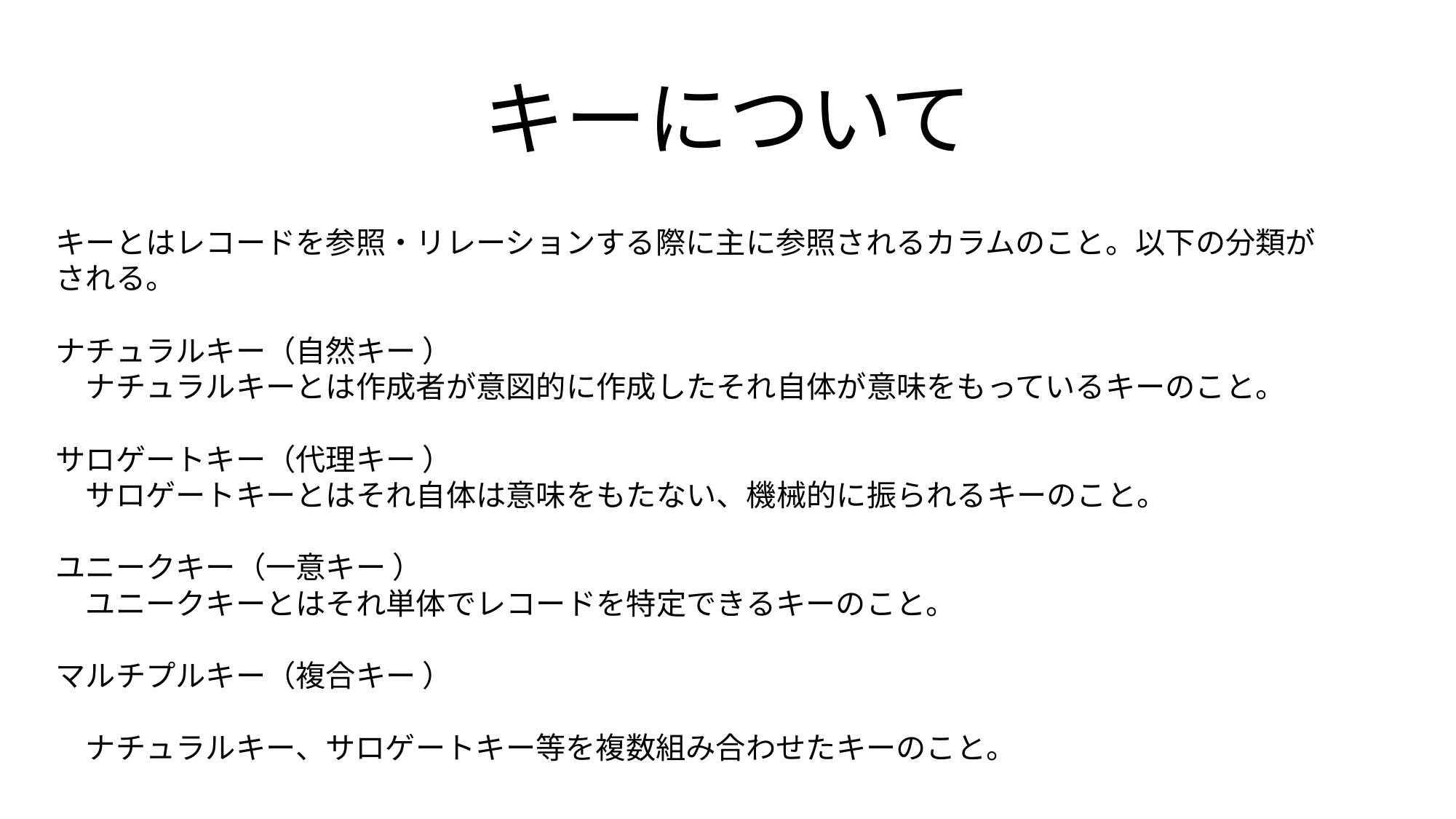

# キーについて
キーとはレコードを参照・リレーションする際に主に参照されるカラムのこと。以下の分類がされる。

ナチュラルキー（自然キー ）
　ナチュラルキーとは作成者が意図的に作成したそれ自体が意味をもっているキーのこと。

サロゲートキー（代理キー ）
　サロゲートキーとはそれ自体は意味をもたない、機械的に振られるキーのこと。

ユニークキー（一意キー ）
　ユニークキーとはそれ単体でレコードを特定できるキーのこと。

マルチプルキー（複合キー ）

　ナチュラルキー、サロゲートキー等を複数組み合わせたキーのこと。